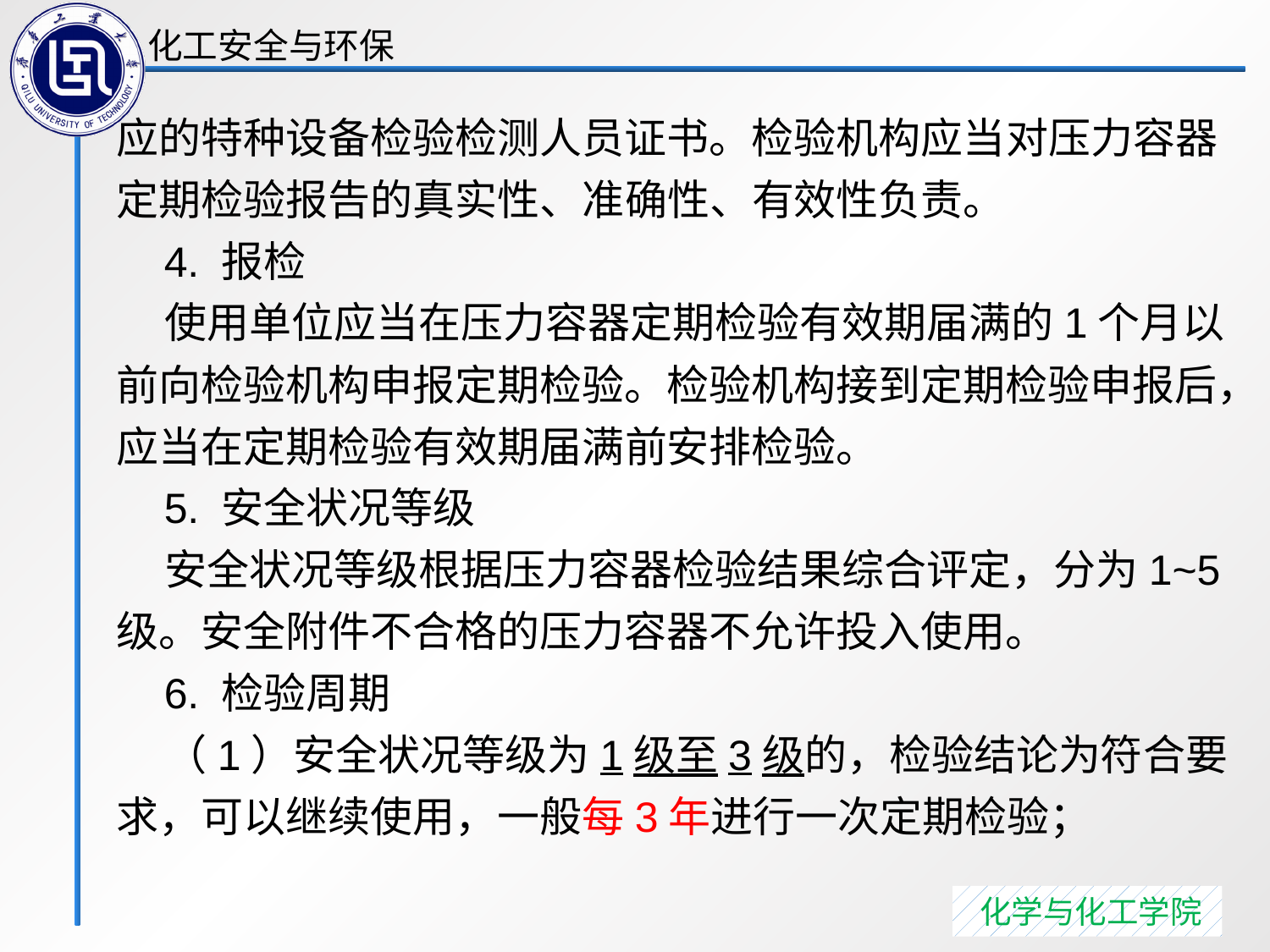

应的特种设备检验检测人员证书。检验机构应当对压力容器定期检验报告的真实性、准确性、有效性负责。
    4. 报检
    使用单位应当在压力容器定期检验有效期届满的1个月以前向检验机构申报定期检验。检验机构接到定期检验申报后，应当在定期检验有效期届满前安排检验。
    5. 安全状况等级
    安全状况等级根据压力容器检验结果综合评定，分为1~5级。安全附件不合格的压力容器不允许投入使用。
    6. 检验周期
    （1）安全状况等级为1级至3级的，检验结论为符合要求，可以继续使用，一般每3年进行一次定期检验；